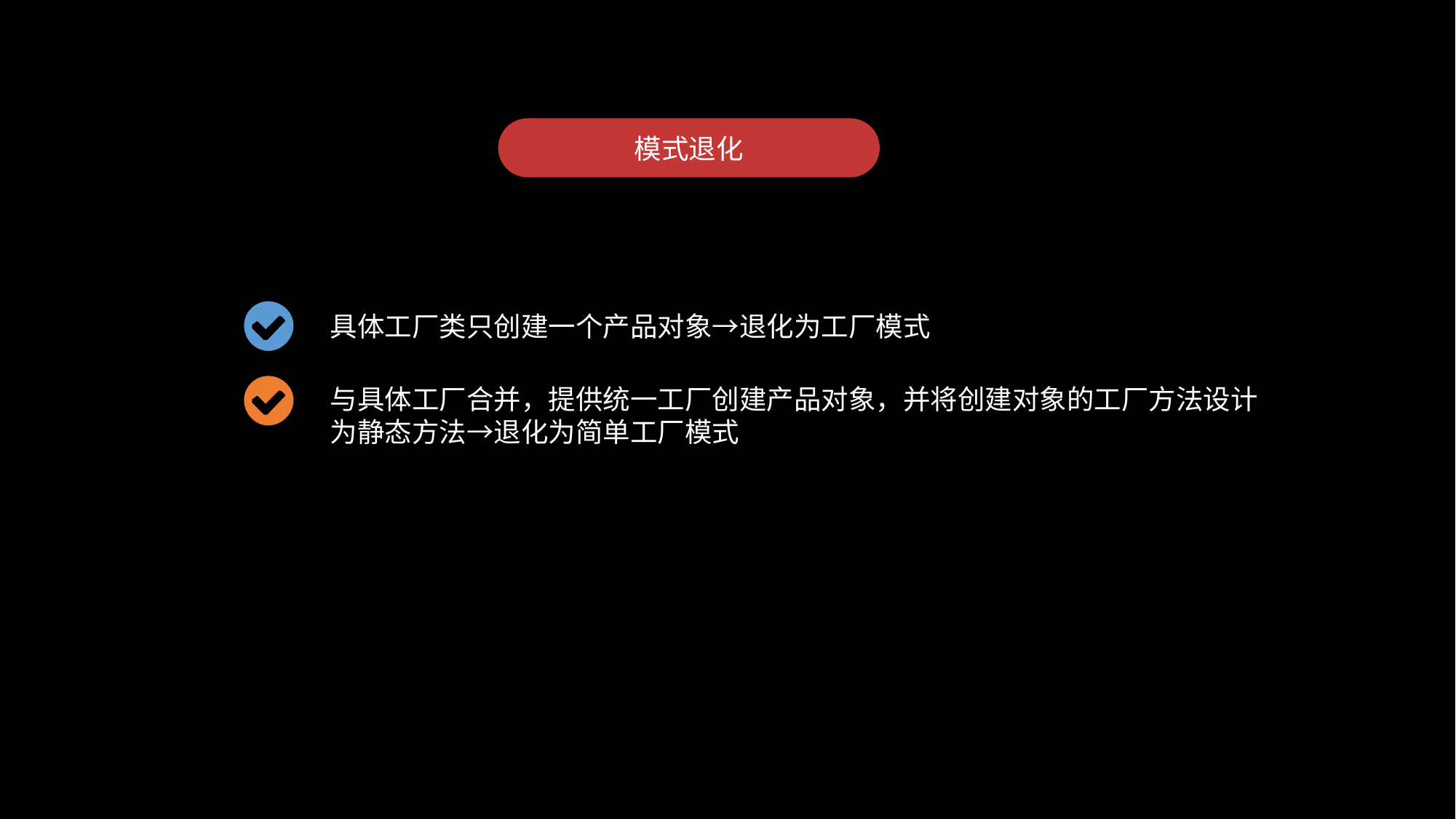

模式退化

具体工厂类只创建一个产品对象→退化为工厂模式

与具体工厂合并，提供统一工厂创建产品对象，并将创建对象的工厂方法设计
为静态方法→退化为简单工厂模式